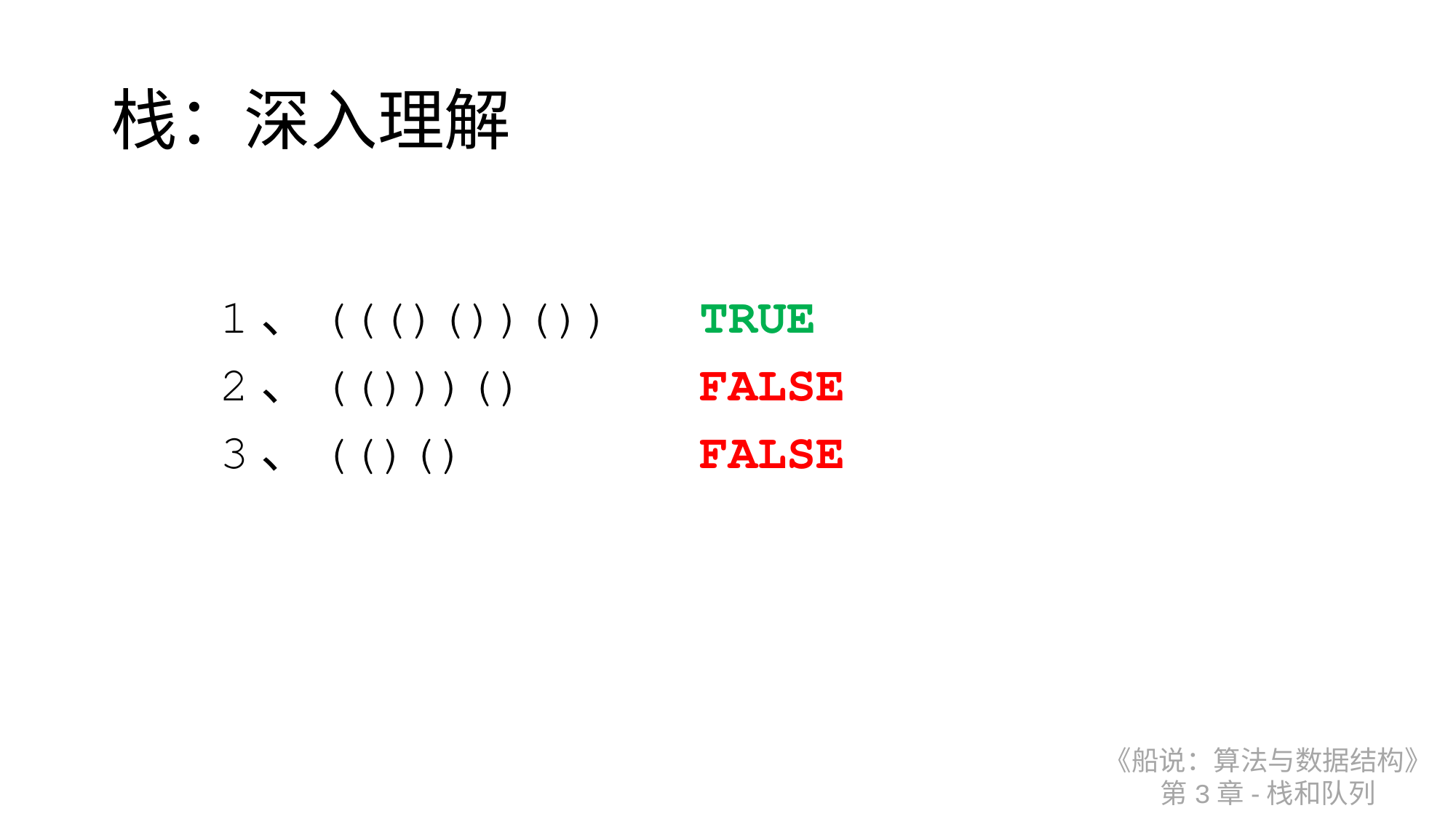

# 栈：深入理解

	1、((()())())   TRUE
	2、(()))()      FALSE
	3、(()()        FALSE